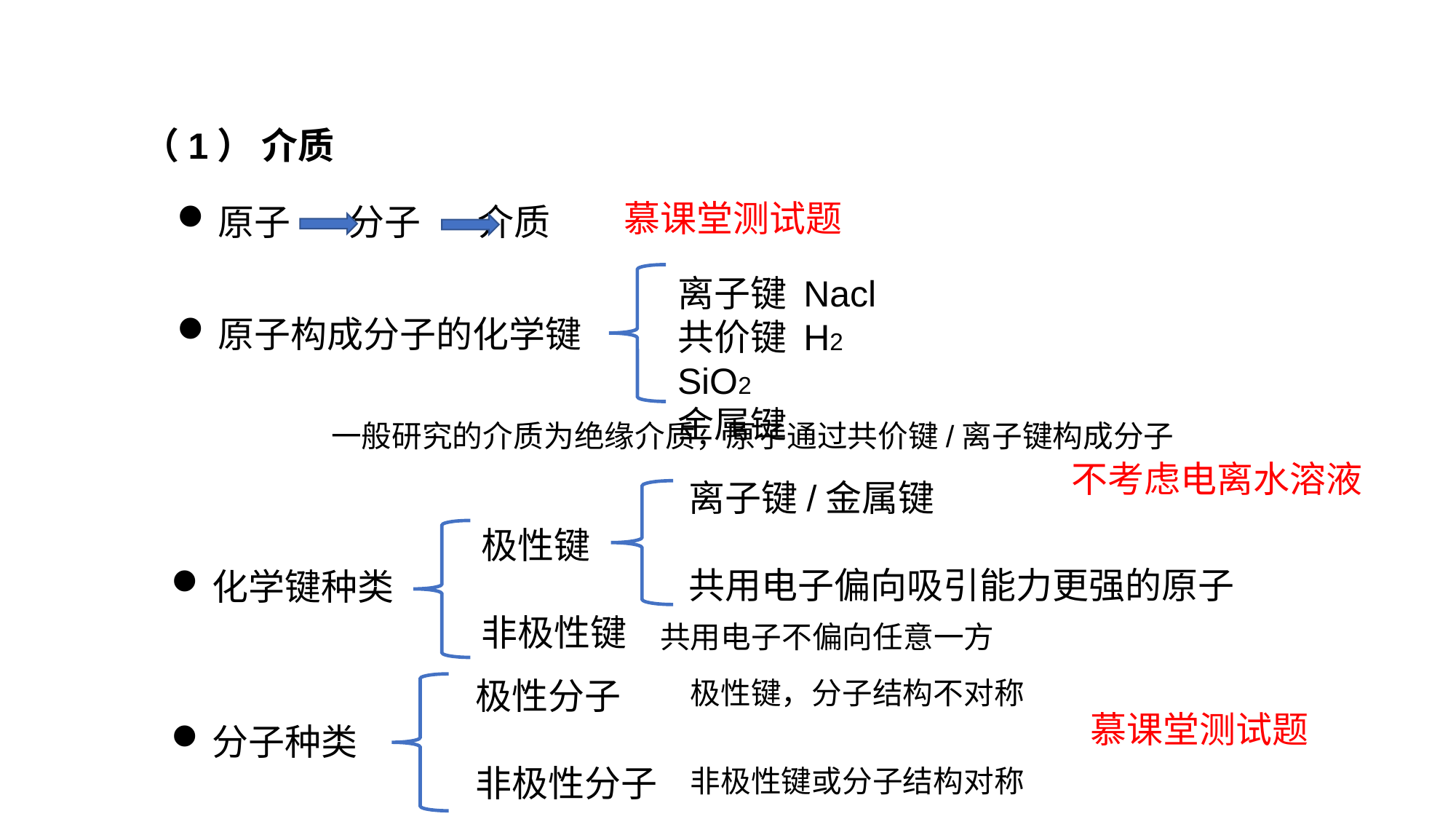

（1） 介质
慕课堂测试题
原子       分子       介质

离子键 Nacl
共价键 H2  SiO2
金属键
原子构成分子的化学键
一般研究的介质为绝缘介质，原子通过共价键/离子键构成分子
不考虑电离水溶液
离子键/金属键

共用电子偏向吸引能力更强的原子

极性键

非极性键

化学键种类
共用电子不偏向任意一方
极性分子

非极性分子
极性键，分子结构不对称

慕课堂测试题
分子种类
非极性键或分子结构对称